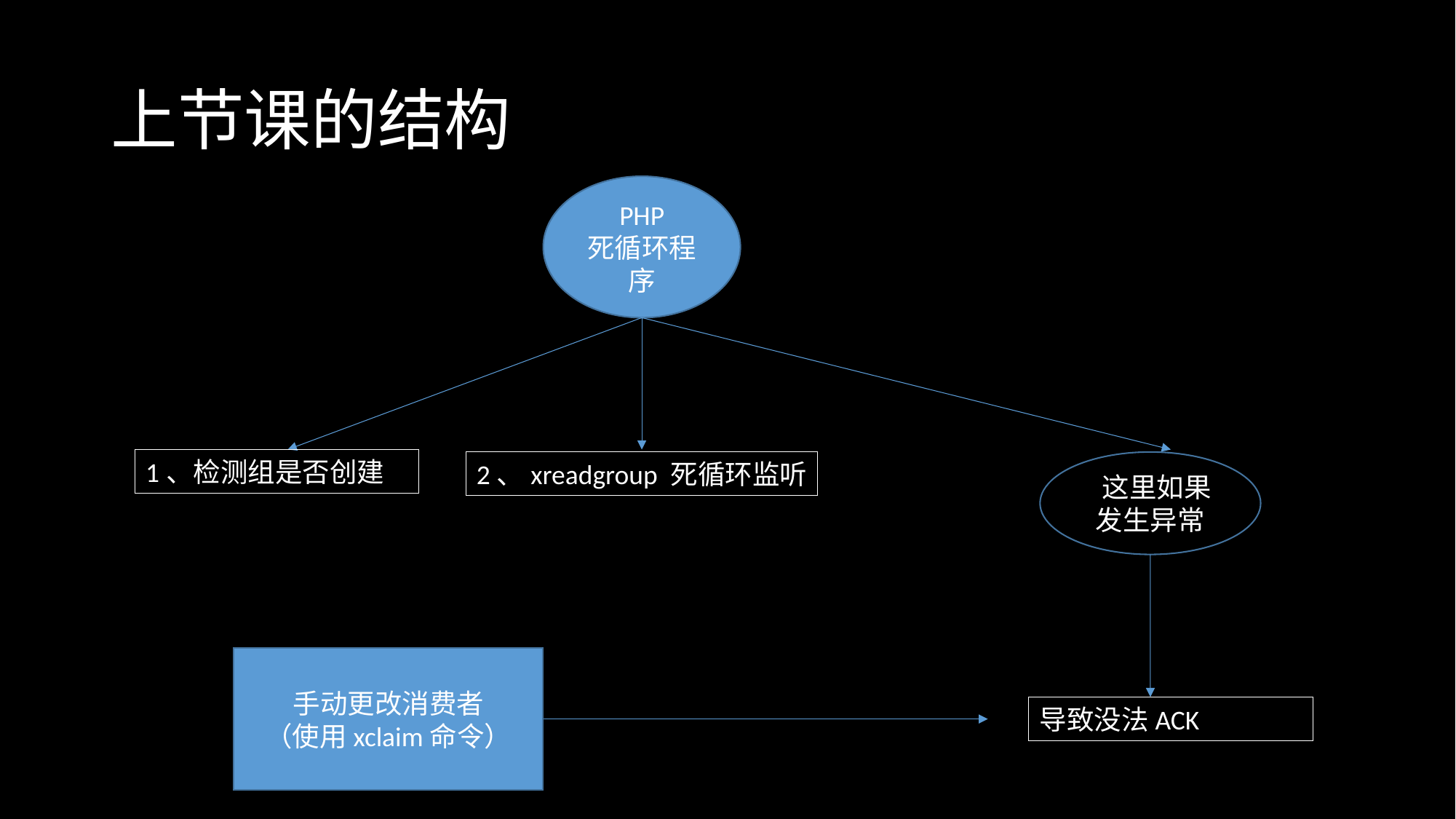

# 上节课的结构
PHP
死循环程序
1、检测组是否创建
2、xreadgroup 死循环监听
 这里如果发生异常
手动更改消费者
（使用xclaim命令）
导致没法ACK